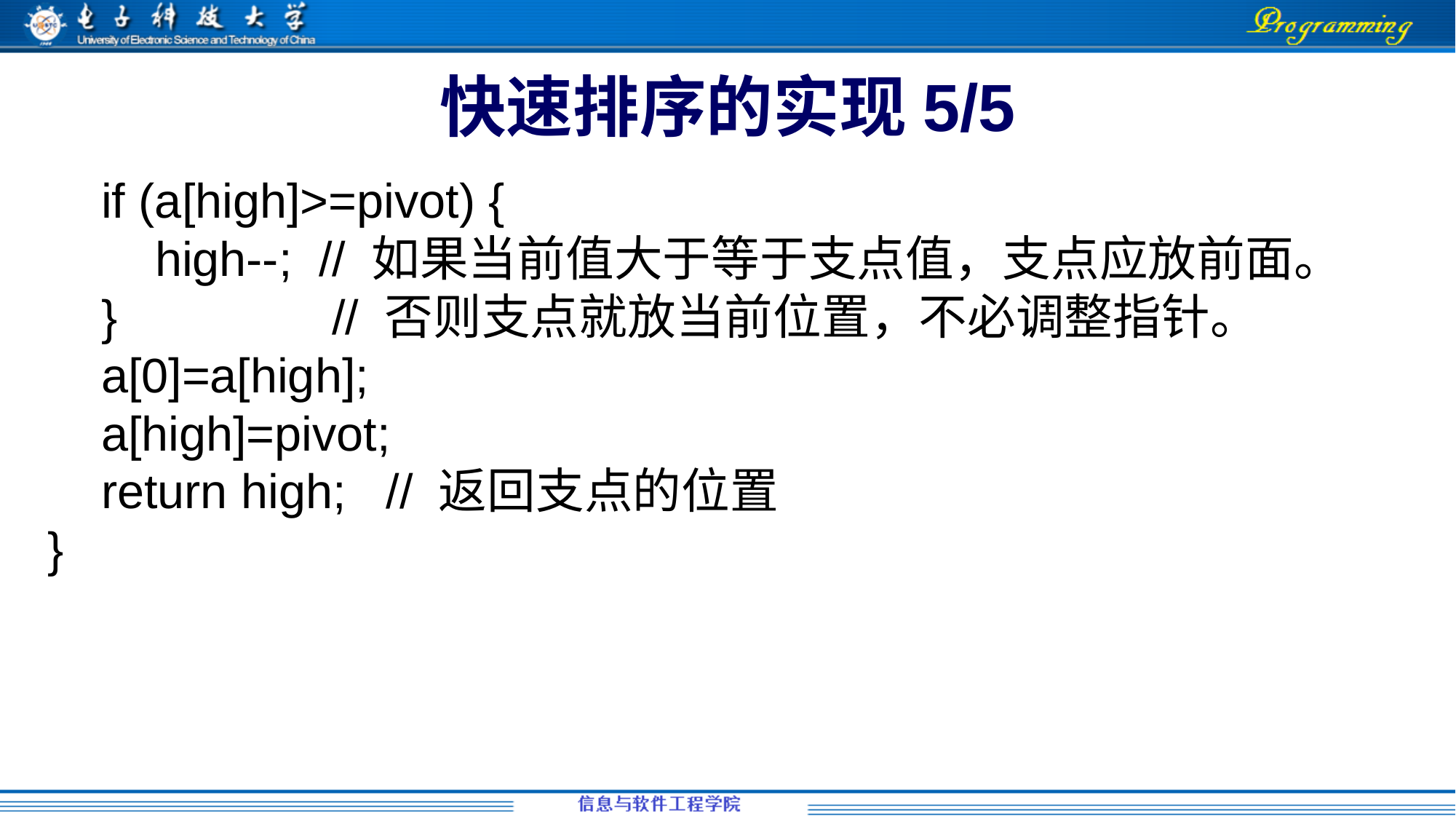

# 快速排序的实现5/5
    if (a[high]>=pivot) {
        high--;  // 如果当前值大于等于支点值，支点应放前面。
    }                // 否则支点就放当前位置，不必调整指针。
    a[0]=a[high];
    a[high]=pivot;
    return high;   // 返回支点的位置
}